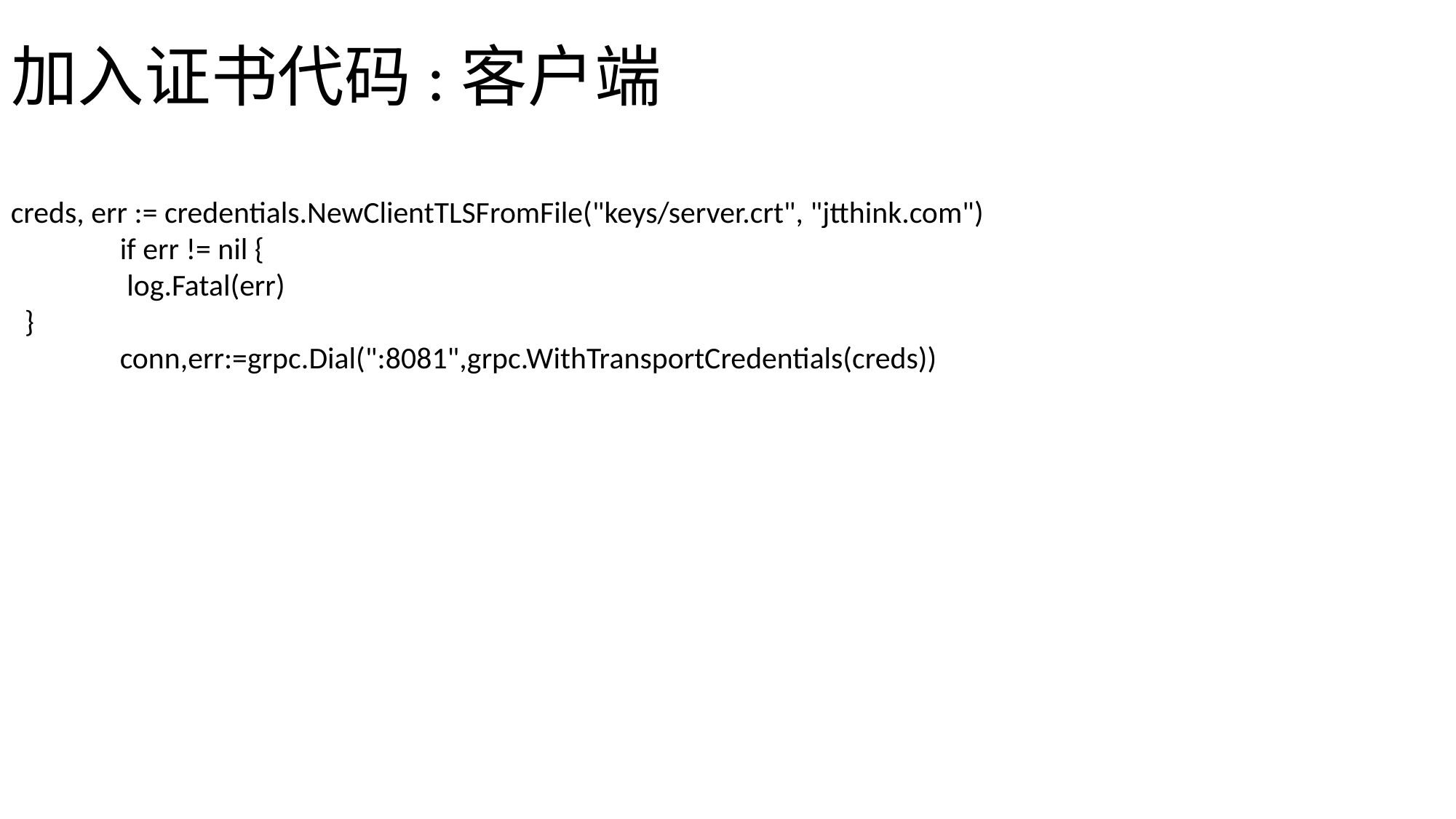

# 加入证书代码:客户端
creds, err := credentials.NewClientTLSFromFile("keys/server.crt", "jtthink.com")
	if err != nil {
      	 log.Fatal(err)
  }
	conn,err:=grpc.Dial(":8081",grpc.WithTransportCredentials(creds))